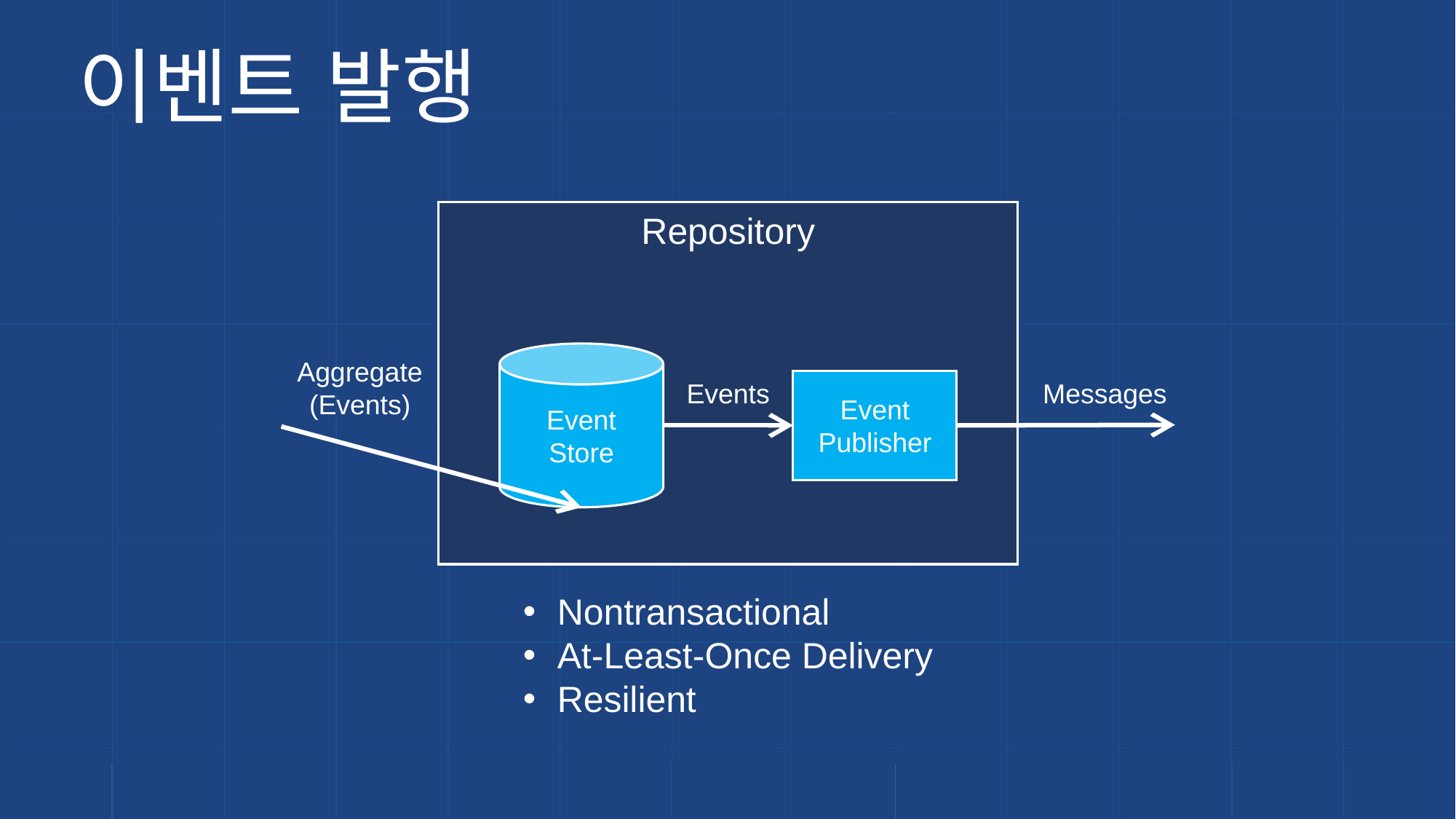

# 이벤트 발행
Repository
Event Store
Aggregate
(Events)
Events
Event Publisher
Messages
Nontransactional
At-Least-Once Delivery
Resilient